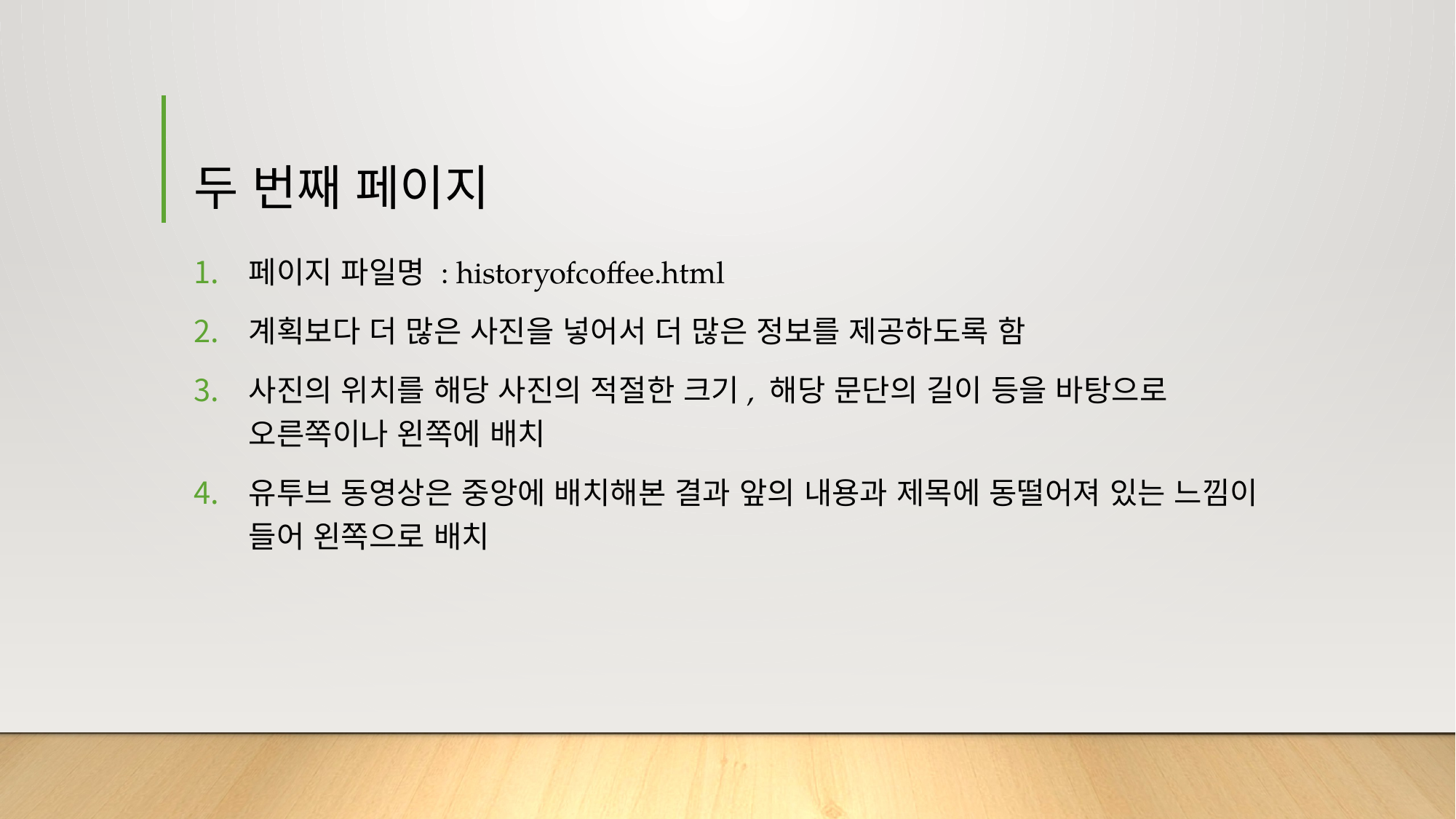

# 두 번째 페이지
페이지 파일명 : historyofcoffee.html
계획보다 더 많은 사진을 넣어서 더 많은 정보를 제공하도록 함
사진의 위치를 해당 사진의 적절한 크기, 해당 문단의 길이 등을 바탕으로 오른쪽이나 왼쪽에 배치
유투브 동영상은 중앙에 배치해본 결과 앞의 내용과 제목에 동떨어져 있는 느낌이 들어 왼쪽으로 배치